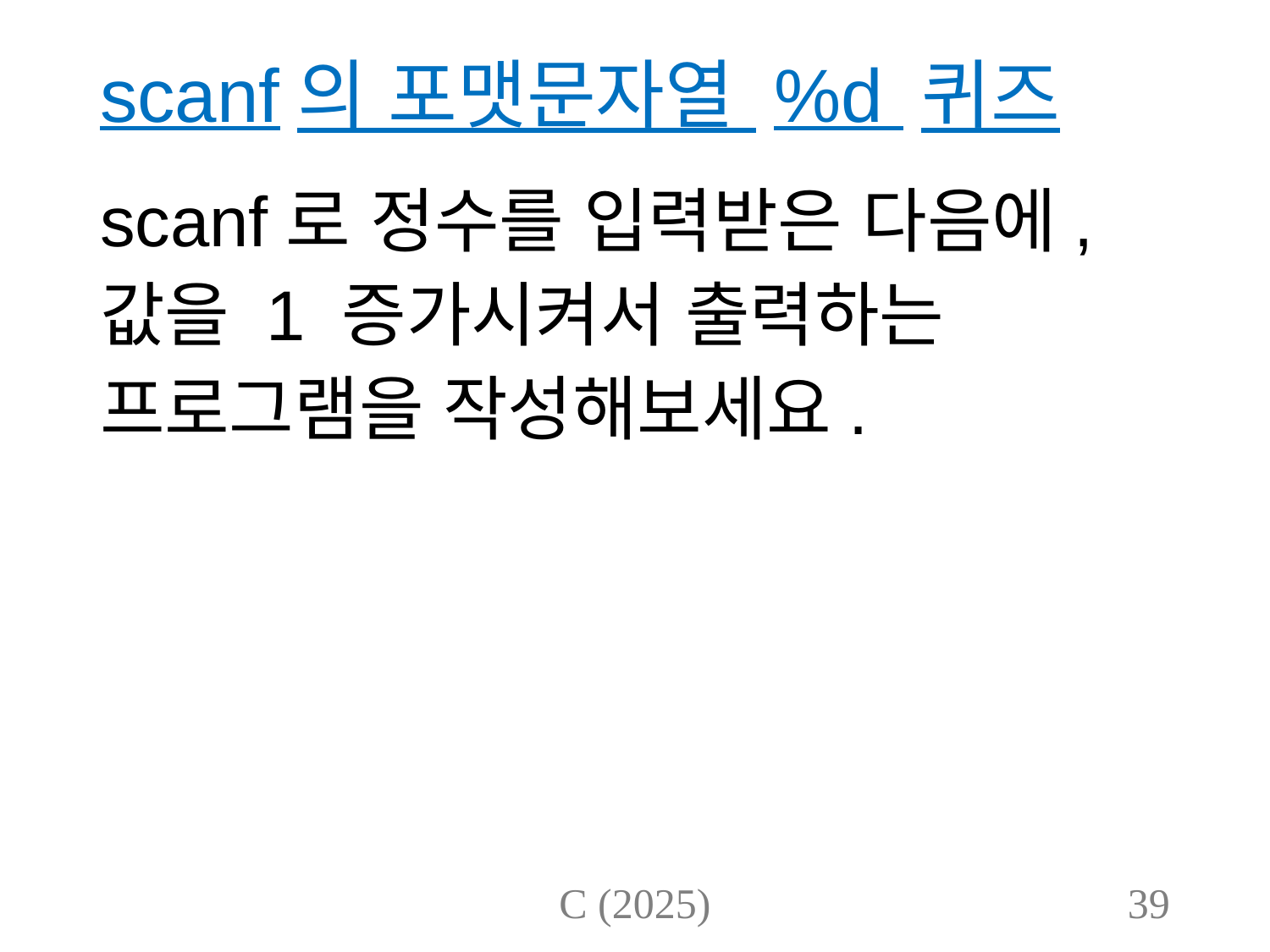

# scanf의 포맷문자열 %d 퀴즈
scanf로 정수를 입력받은 다음에,
값을 1 증가시켜서 출력하는
프로그램을 작성해보세요.
C (2025)
39